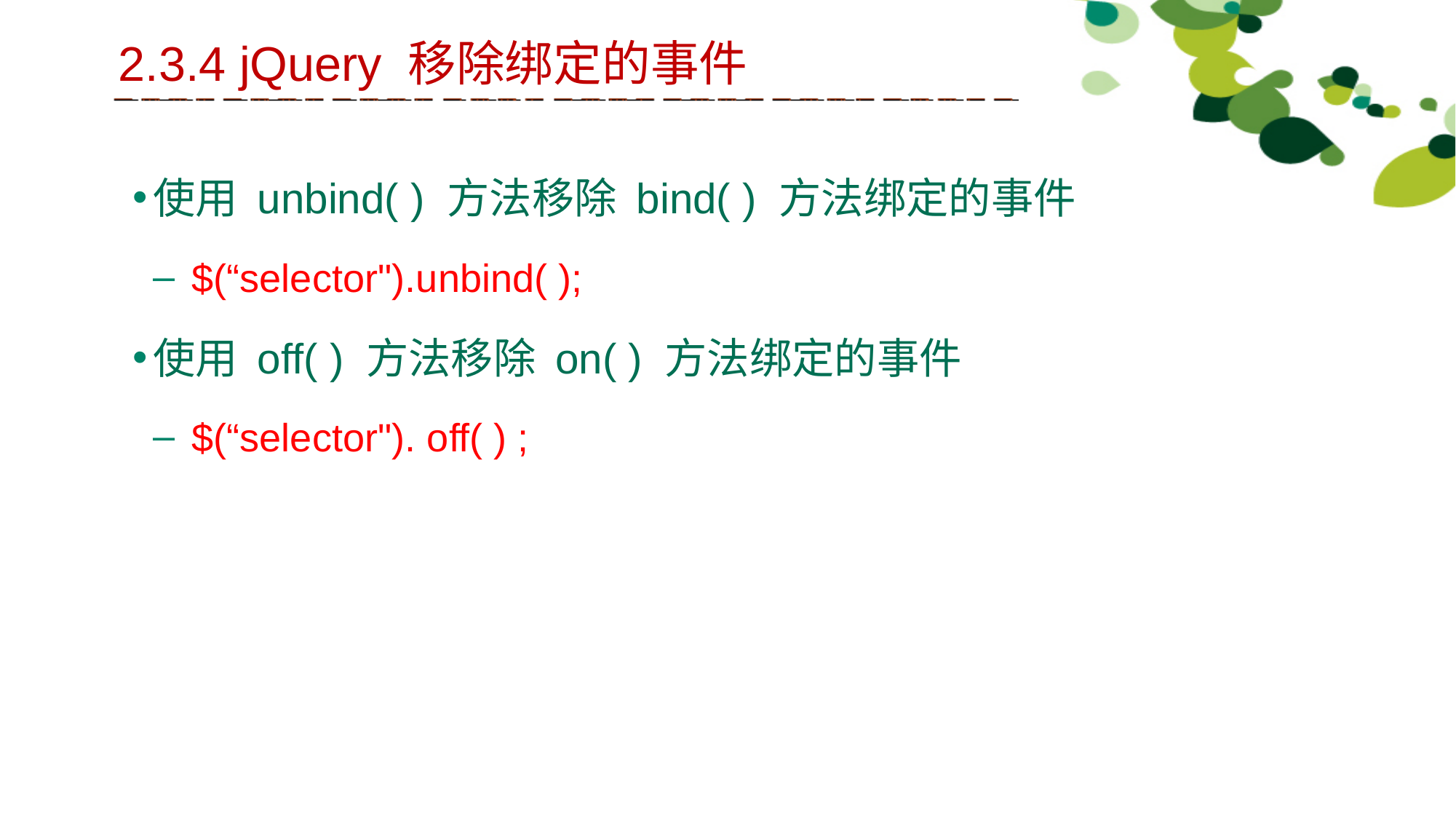

2.3.4 jQuery 移除绑定的事件
使用 unbind( ) 方法移除 bind( ) 方法绑定的事件
 $(“selector").unbind( );
使用 off( ) 方法移除 on( ) 方法绑定的事件
 $(“selector"). off( ) ;